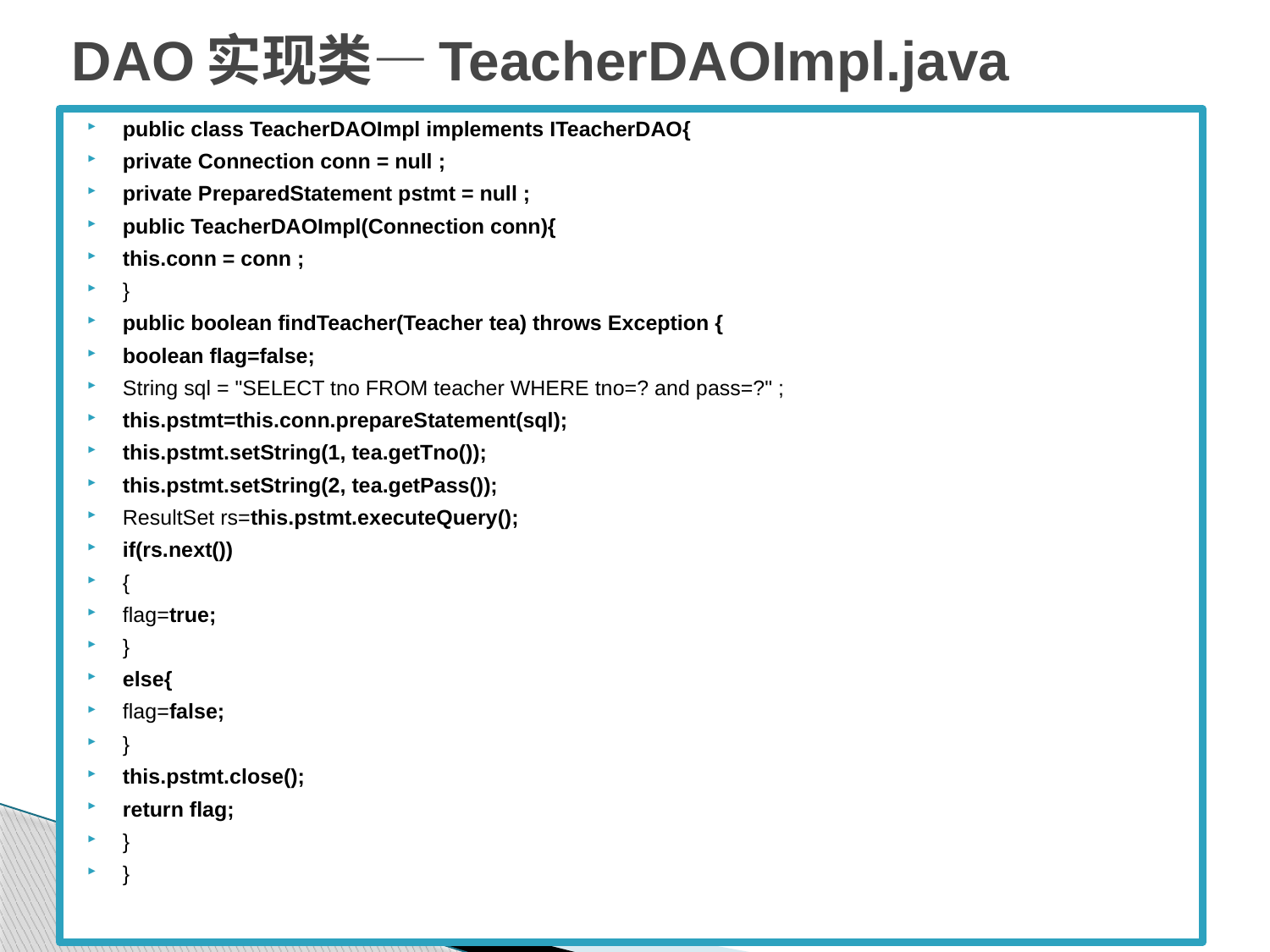

# DAO实现类—TeacherDAOImpl.java
public class TeacherDAOImpl implements ITeacherDAO{
private Connection conn = null ;
private PreparedStatement pstmt = null ;
public TeacherDAOImpl(Connection conn){
this.conn = conn ;
}
public boolean findTeacher(Teacher tea) throws Exception {
boolean flag=false;
String sql = "SELECT tno FROM teacher WHERE tno=? and pass=?" ;
this.pstmt=this.conn.prepareStatement(sql);
this.pstmt.setString(1, tea.getTno());
this.pstmt.setString(2, tea.getPass());
ResultSet rs=this.pstmt.executeQuery();
if(rs.next())
{
flag=true;
}
else{
flag=false;
}
this.pstmt.close();
return flag;
}
}